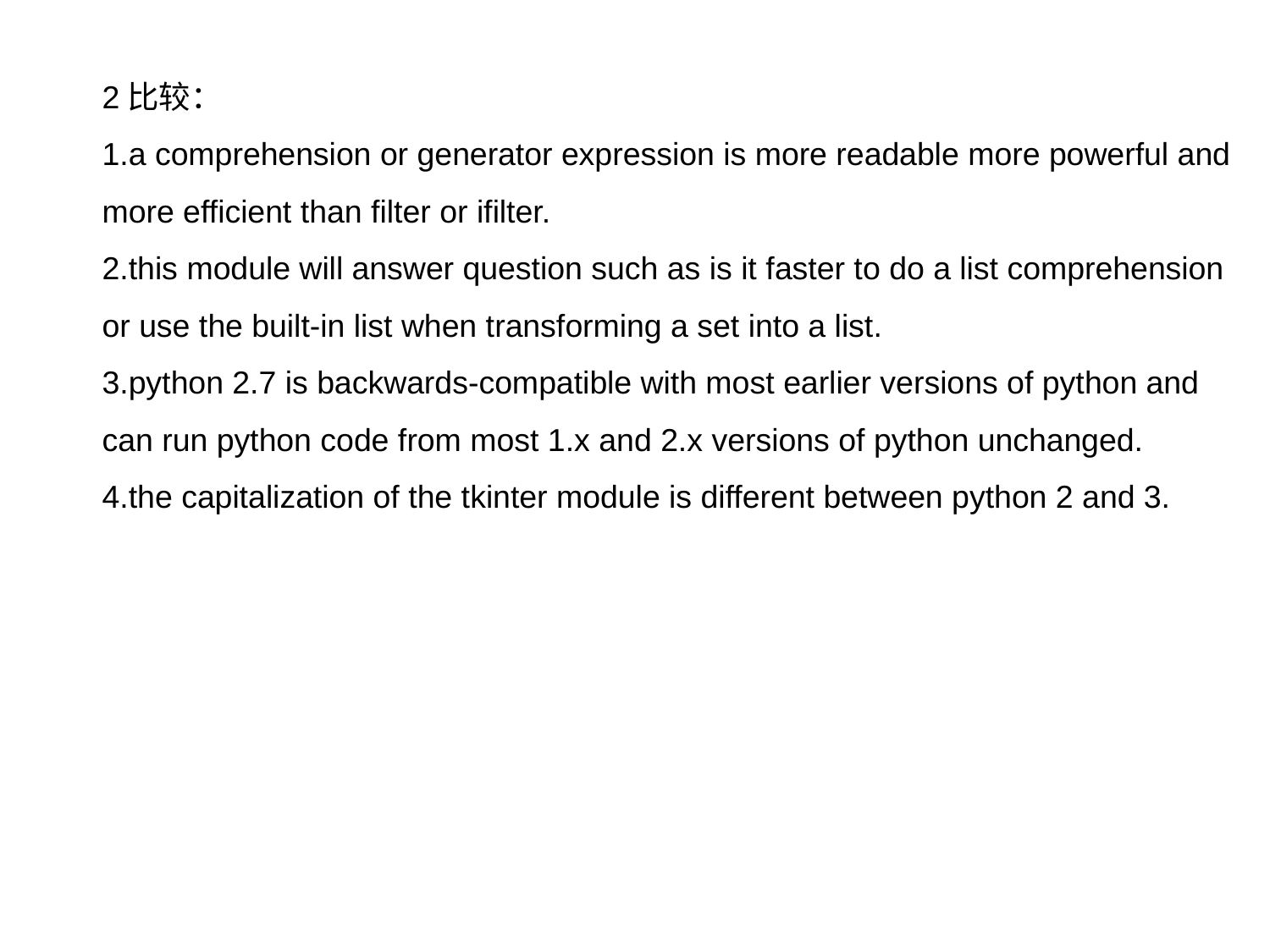

2比较：
1.a comprehension or generator expression is more readable more powerful and more efficient than filter or ifilter.
2.this module will answer question such as is it faster to do a list comprehension or use the built-in list when transforming a set into a list.
3.python 2.7 is backwards-compatible with most earlier versions of python and can run python code from most 1.x and 2.x versions of python unchanged.
4.the capitalization of the tkinter module is different between python 2 and 3.